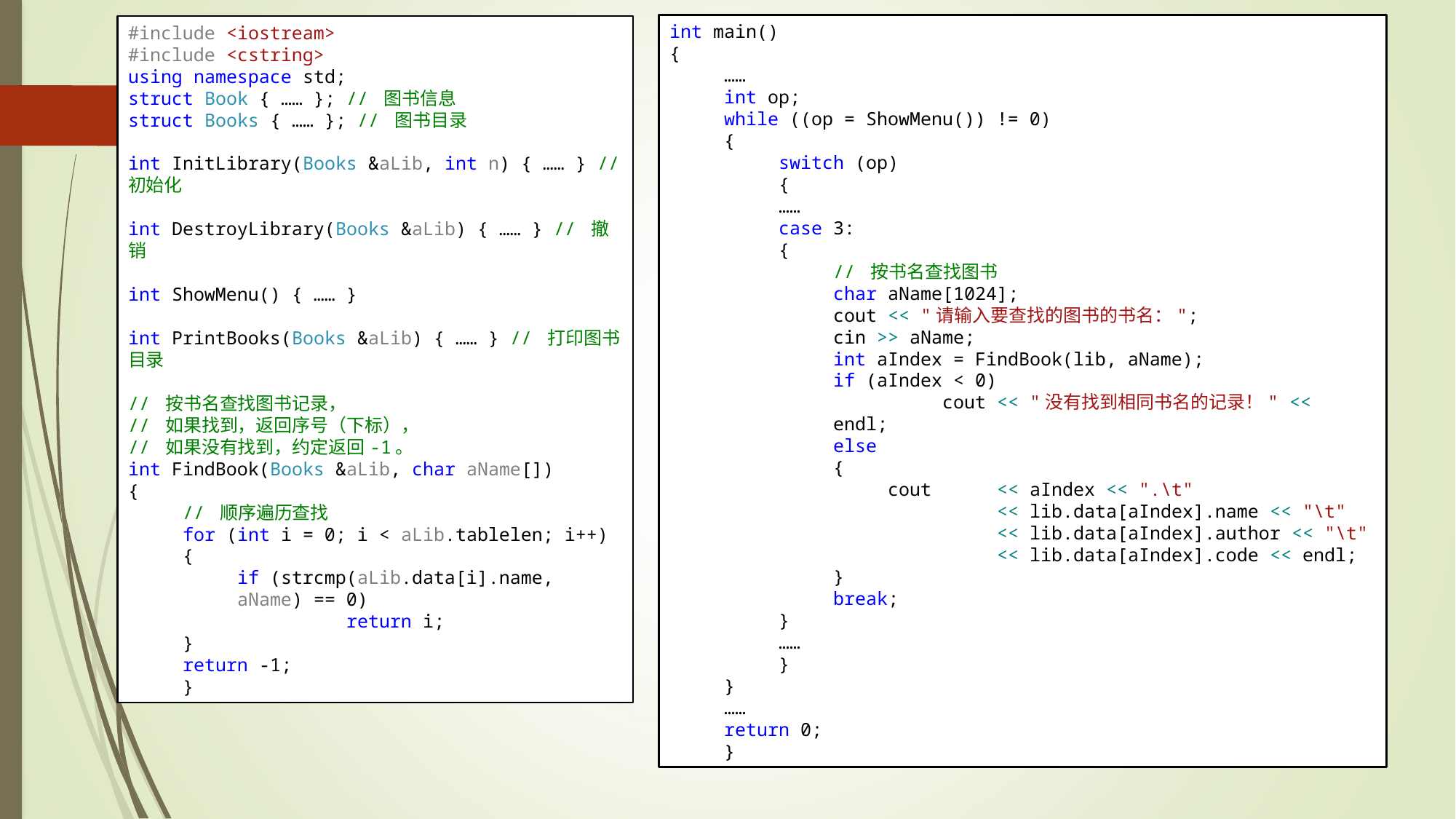

int main()
{
……
int op;
while ((op = ShowMenu()) != 0)
{
switch (op)
{
……
case 3:
{
// 按书名查找图书
char aName[1024];
cout << "请输入要查找的图书的书名：";
cin >> aName;
int aIndex = FindBook(lib, aName);
if (aIndex < 0)
	cout << "没有找到相同书名的记录！" << endl;
else
{
cout 	<< aIndex << ".\t"
 	<< lib.data[aIndex].name << "\t"
 	<< lib.data[aIndex].author << "\t"
	<< lib.data[aIndex].code << endl;
}
break;
}
……
}
}
……
return 0;
}
#include <iostream>
#include <cstring>
using namespace std;
struct Book { …… }; // 图书信息
struct Books { …… }; // 图书目录

int InitLibrary(Books &aLib, int n) { …… } // 初始化

int DestroyLibrary(Books &aLib) { …… } // 撤销

int ShowMenu() { …… }

int PrintBooks(Books &aLib) { …… } // 打印图书目录

// 按书名查找图书记录，
// 如果找到，返回序号（下标），
// 如果没有找到，约定返回-1。
int FindBook(Books &aLib, char aName[])
{
// 顺序遍历查找
for (int i = 0; i < aLib.tablelen; i++)
{
if (strcmp(aLib.data[i].name, aName) == 0)
	return i;
}
return -1;
}